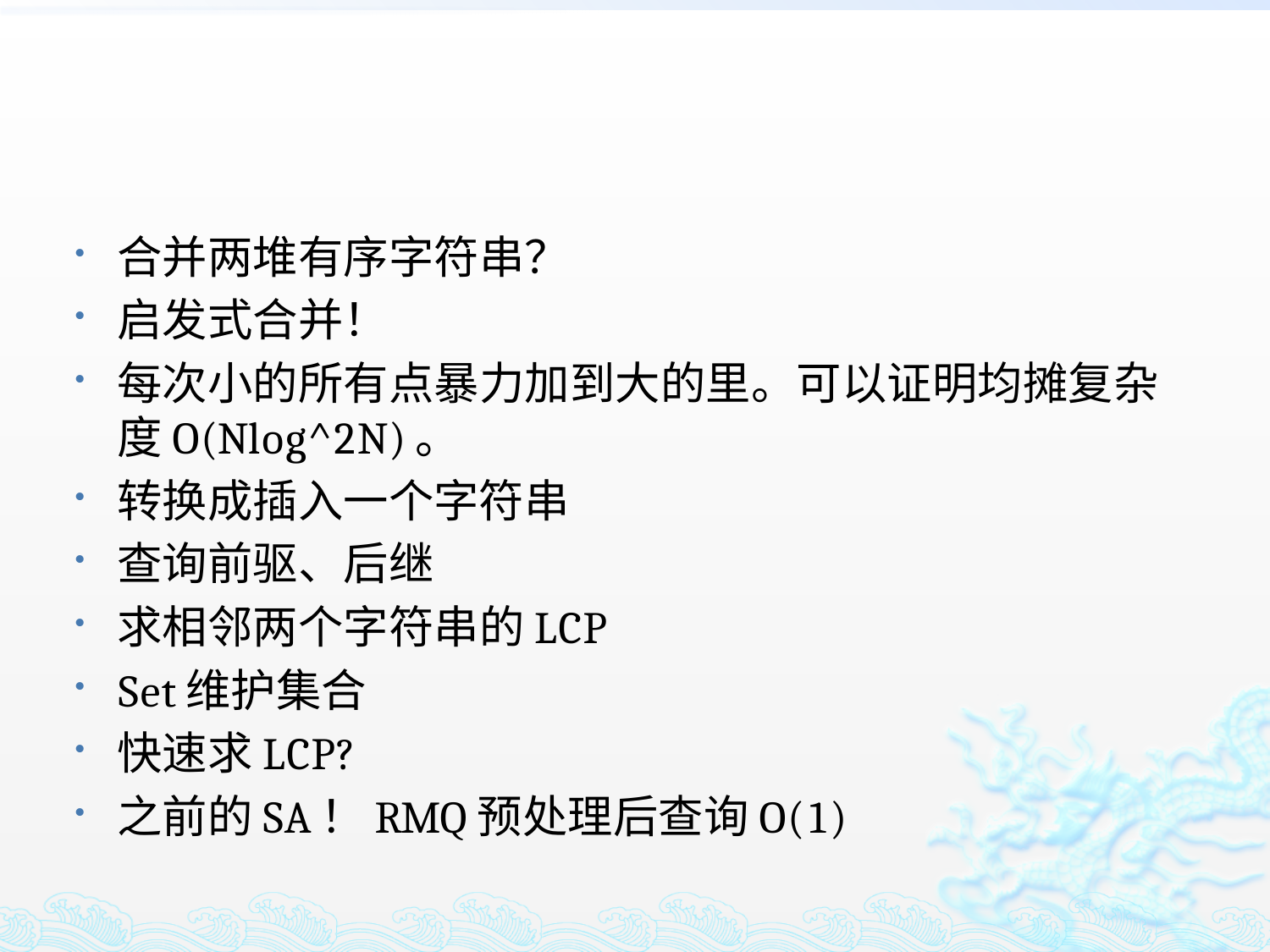

#
合并两堆有序字符串？
启发式合并！
每次小的所有点暴力加到大的里。可以证明均摊复杂度O(Nlog^2N)。
转换成插入一个字符串
查询前驱、后继
求相邻两个字符串的LCP
Set维护集合
快速求LCP?
之前的SA！RMQ预处理后查询O(1)